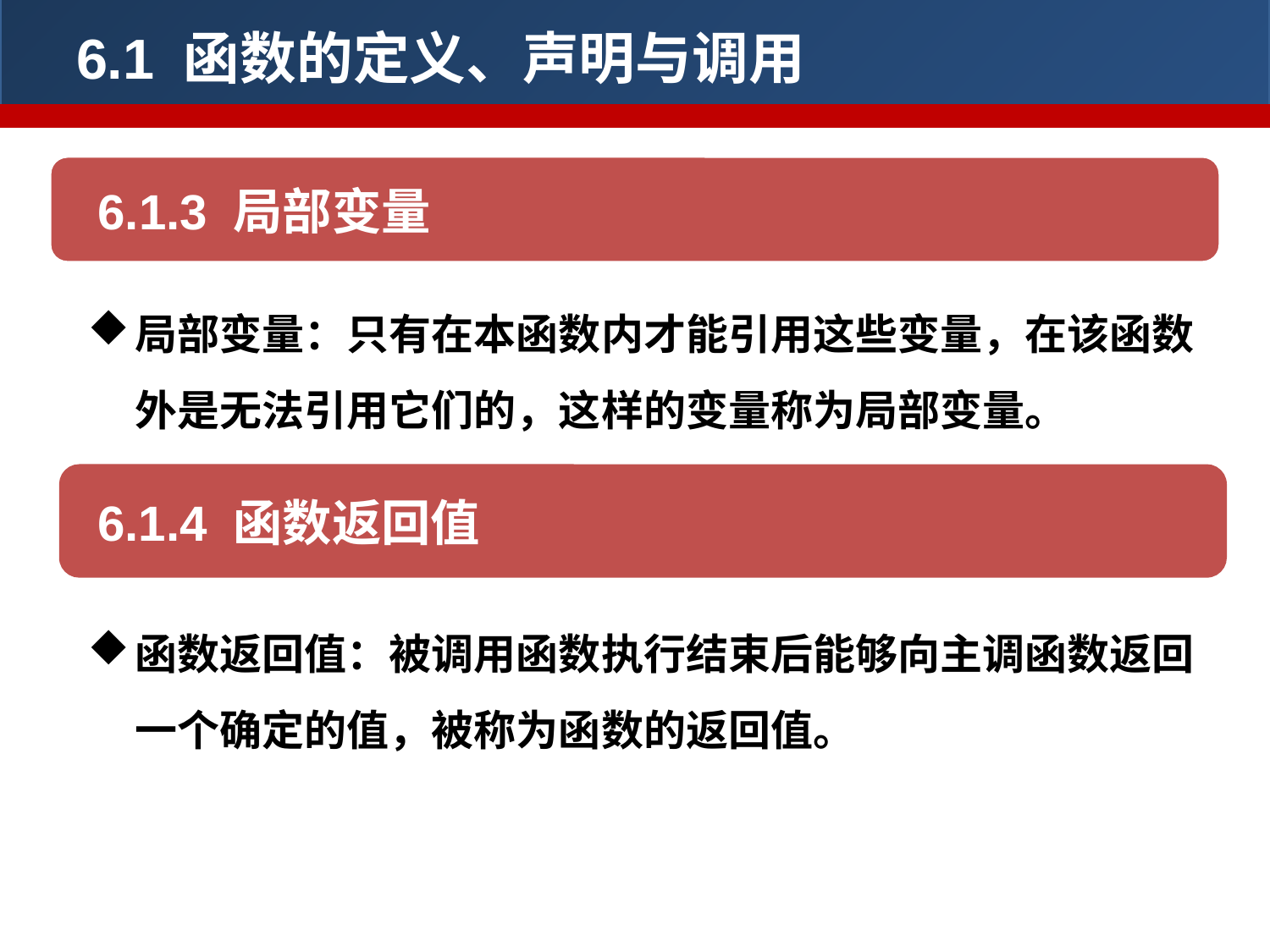

6.1 函数的定义、声明与调用

6.1.3 局部变量
局部变量：只有在本函数内才能引用这些变量，在该函数外是无法引用它们的，这样的变量称为局部变量。

6.1.4 函数返回值
函数返回值：被调用函数执行结束后能够向主调函数返回一个确定的值，被称为函数的返回值。